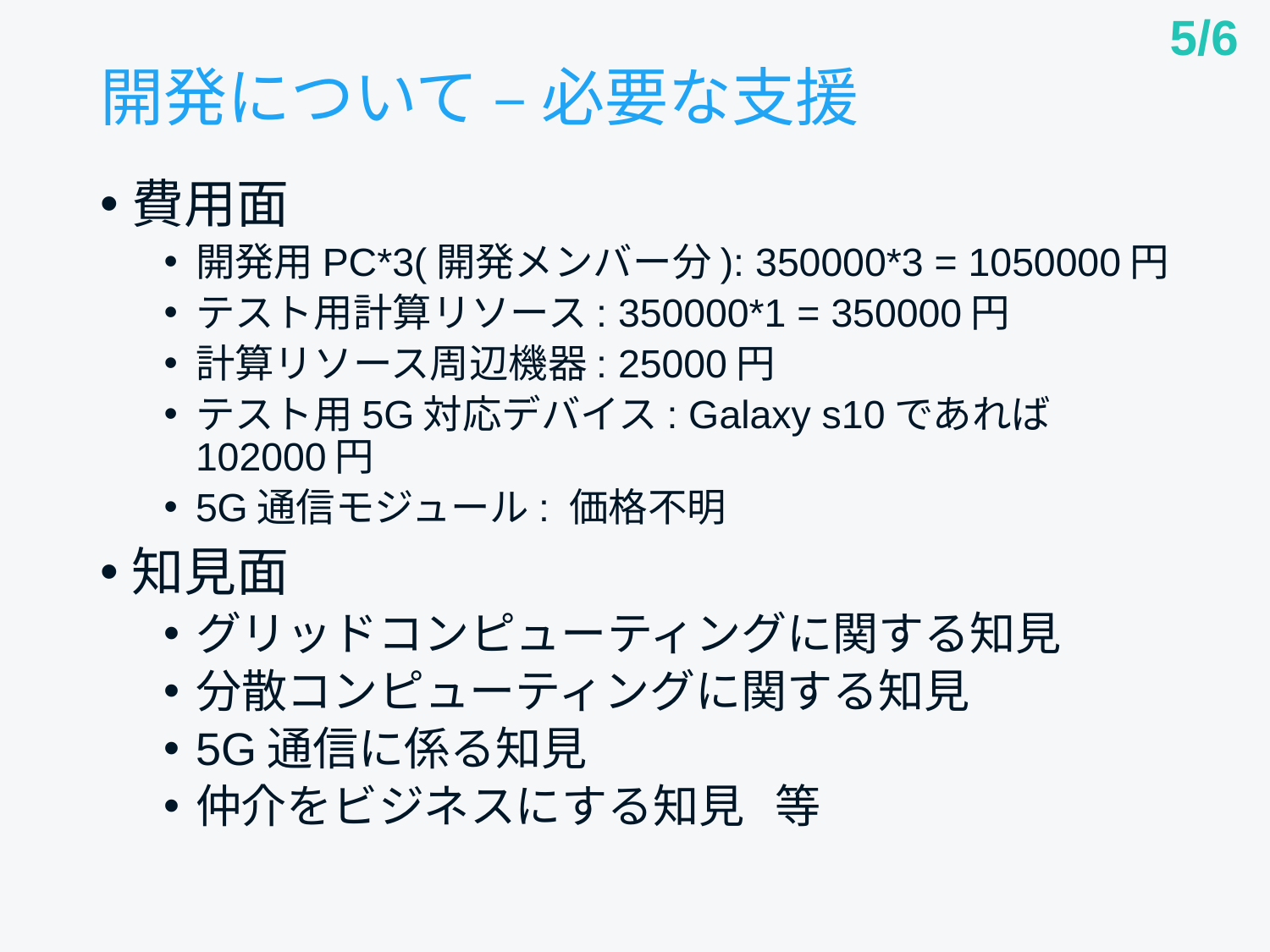

5/6
# 開発について – 必要な支援
費用面
開発用PC*3(開発メンバー分): 350000*3 = 1050000円
テスト用計算リソース: 350000*1 = 350000円
計算リソース周辺機器: 25000円
テスト用5G対応デバイス: Galaxy s10であれば 102000円
5G通信モジュール: 価格不明
知見面
グリッドコンピューティングに関する知見
分散コンピューティングに関する知見
5G通信に係る知見
仲介をビジネスにする知見   等